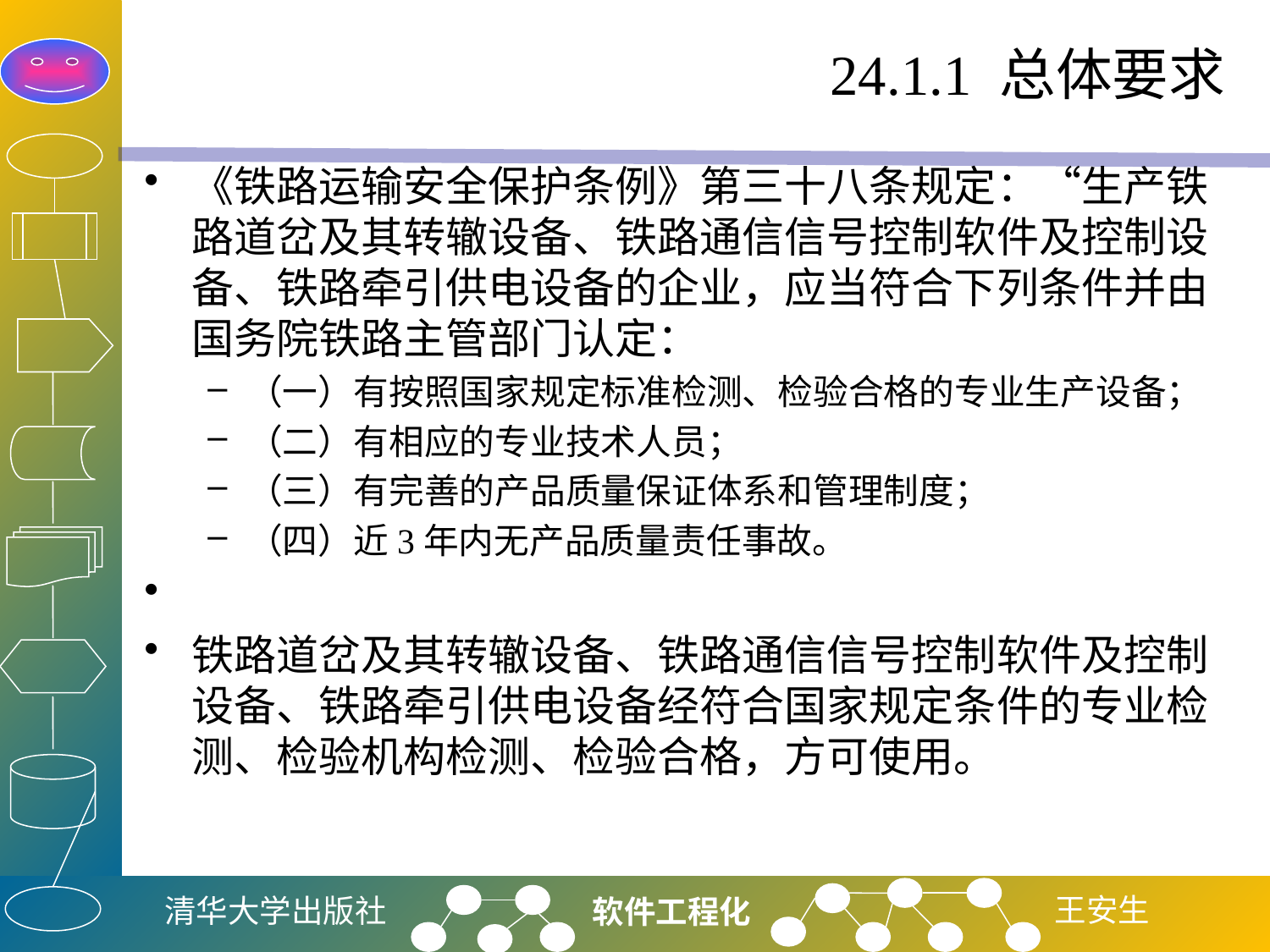

# 24.1.1 总体要求
《铁路运输安全保护条例》第三十八条规定：“生产铁路道岔及其转辙设备、铁路通信信号控制软件及控制设备、铁路牵引供电设备的企业，应当符合下列条件并由国务院铁路主管部门认定：
（一）有按照国家规定标准检测、检验合格的专业生产设备；
（二）有相应的专业技术人员；
（三）有完善的产品质量保证体系和管理制度；
（四）近3年内无产品质量责任事故。

铁路道岔及其转辙设备、铁路通信信号控制软件及控制设备、铁路牵引供电设备经符合国家规定条件的专业检测、检验机构检测、检验合格，方可使用。